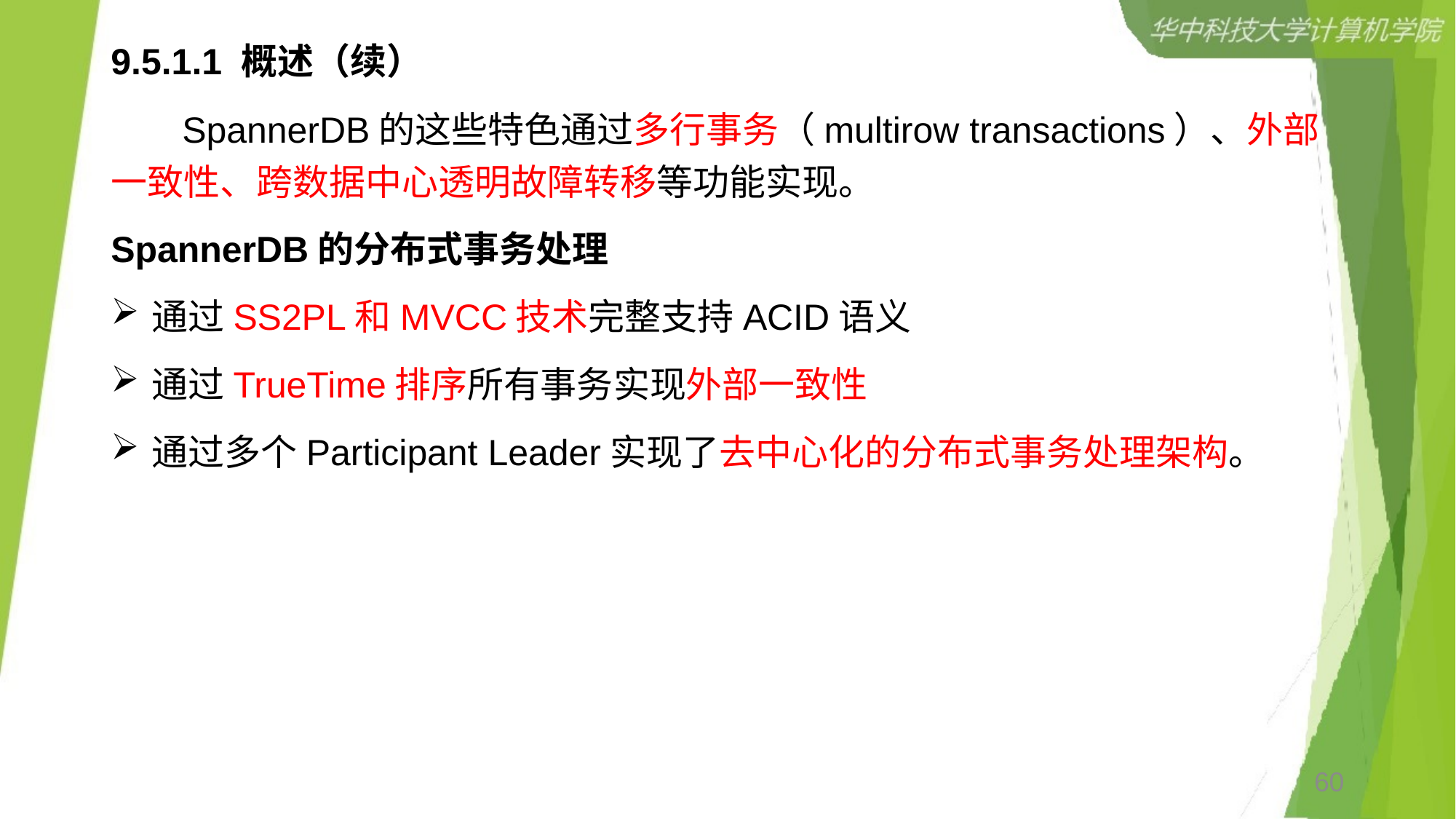

# 9.5.1.1 概述（续）
       SpannerDB的这些特色通过多行事务（multirow transactions）、外部一致性、跨数据中心透明故障转移等功能实现。
SpannerDB的分布式事务处理
通过SS2PL和MVCC技术完整支持ACID语义
通过TrueTime排序所有事务实现外部一致性
通过多个Participant Leader实现了去中心化的分布式事务处理架构。
60